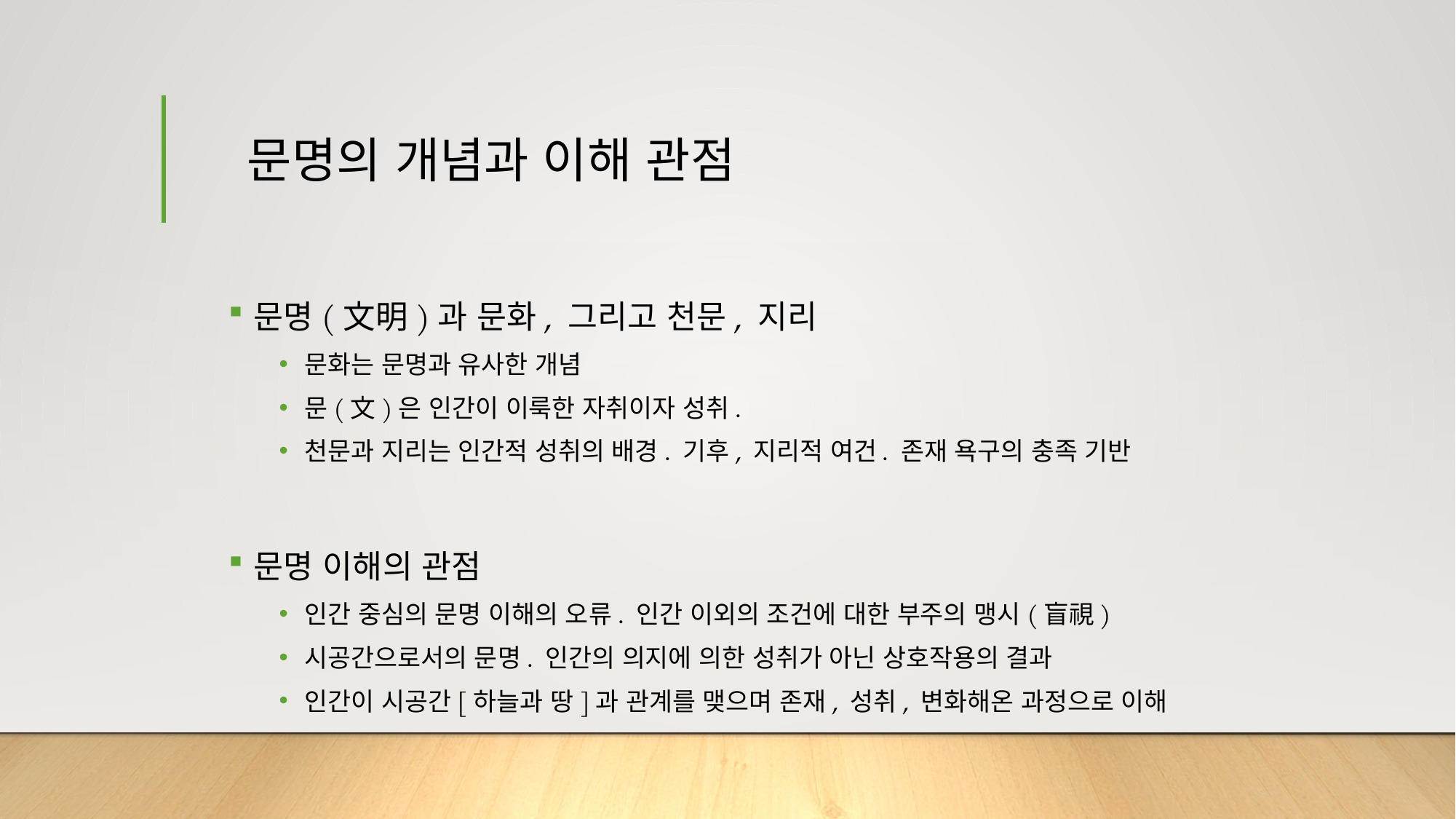

# 문명의 개념과 이해 관점
문명(文明)과 문화, 그리고 천문, 지리
문화는 문명과 유사한 개념
문(文)은 인간이 이룩한 자취이자 성취.
천문과 지리는 인간적 성취의 배경. 기후, 지리적 여건. 존재 욕구의 충족 기반

문명 이해의 관점
인간 중심의 문명 이해의 오류. 인간 이외의 조건에 대한 부주의 맹시(盲視)
시공간으로서의 문명. 인간의 의지에 의한 성취가 아닌 상호작용의 결과
인간이 시공간[하늘과 땅]과 관계를 맺으며 존재, 성취, 변화해온 과정으로 이해